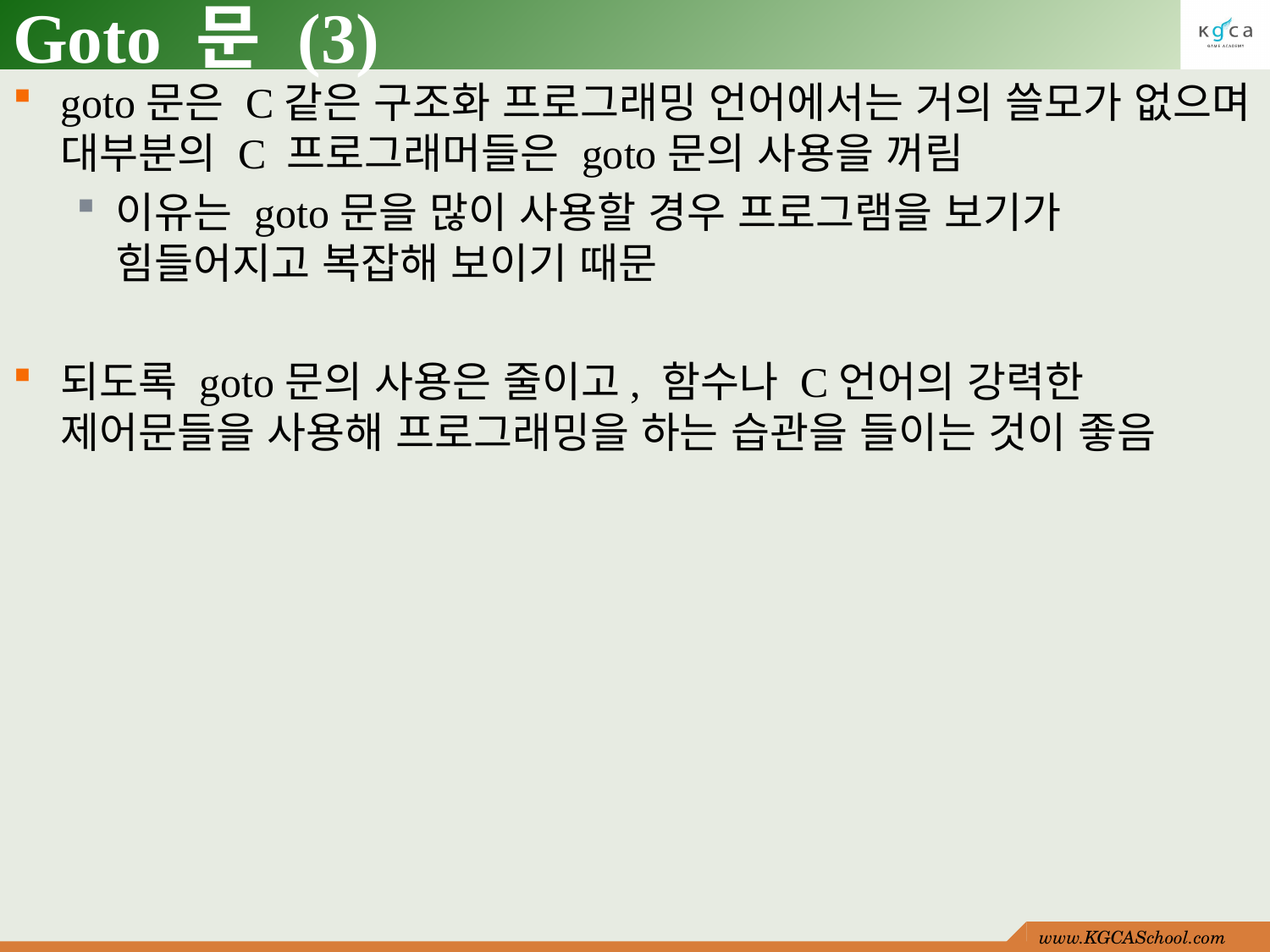

# Goto 문 (3)
goto문은 C같은 구조화 프로그래밍 언어에서는 거의 쓸모가 없으며 대부분의 C 프로그래머들은 goto문의 사용을 꺼림
이유는 goto문을 많이 사용할 경우 프로그램을 보기가 힘들어지고 복잡해 보이기 때문

되도록 goto문의 사용은 줄이고, 함수나 C언어의 강력한 제어문들을 사용해 프로그래밍을 하는 습관을 들이는 것이 좋음